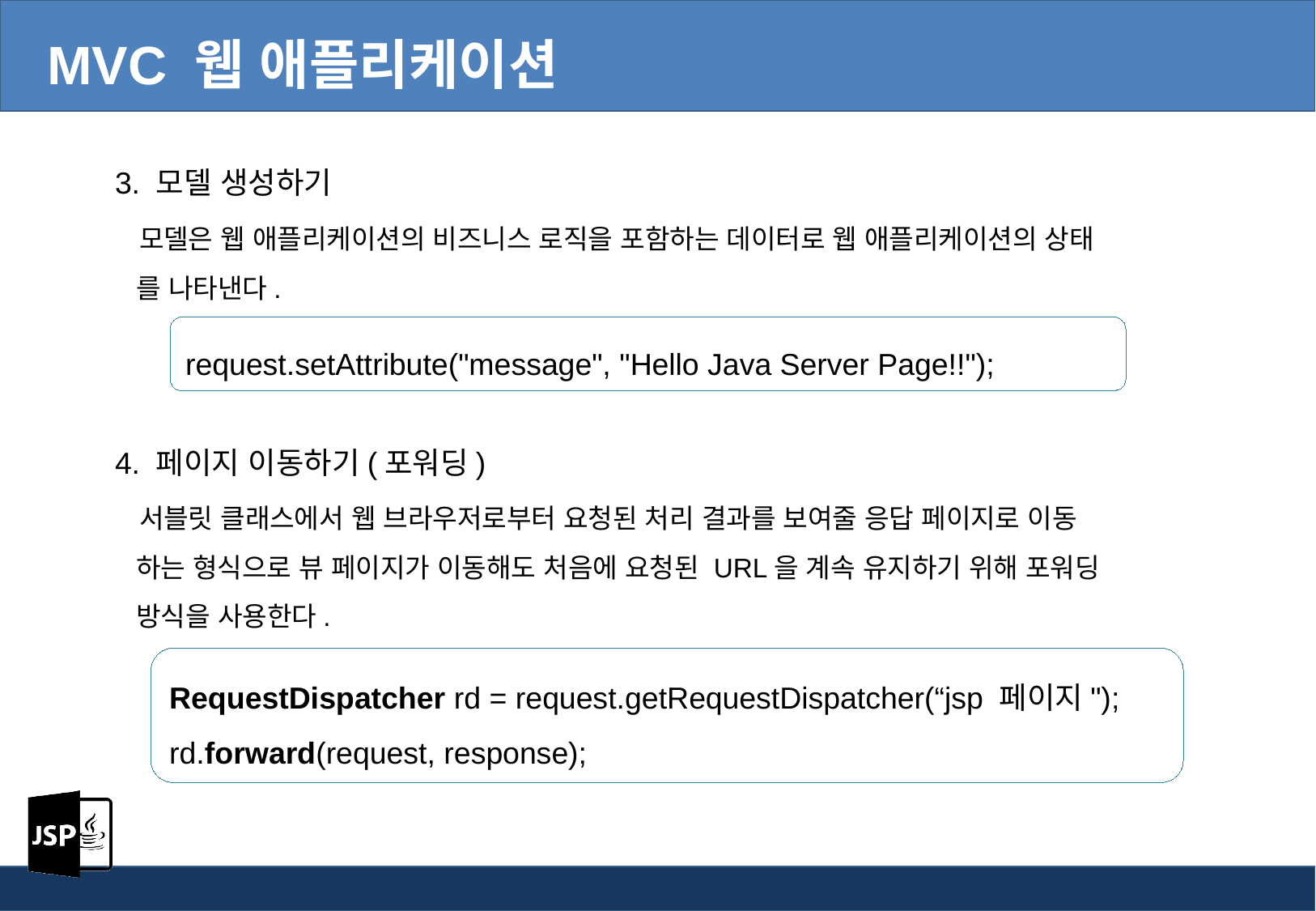

MVC 웹 애플리케이션
3. 모델 생성하기
  모델은 웹 애플리케이션의 비즈니스 로직을 포함하는 데이터로 웹 애플리케이션의 상태
  를 나타낸다.
request.setAttribute("message", "Hello Java Server Page!!");
4. 페이지 이동하기(포워딩)
  서블릿 클래스에서 웹 브라우저로부터 요청된 처리 결과를 보여줄 응답 페이지로 이동
  하는 형식으로 뷰 페이지가 이동해도 처음에 요청된 URL을 계속 유지하기 위해 포워딩
  방식을 사용한다.
RequestDispatcher rd = request.getRequestDispatcher(“jsp 페이지");
rd.forward(request, response);